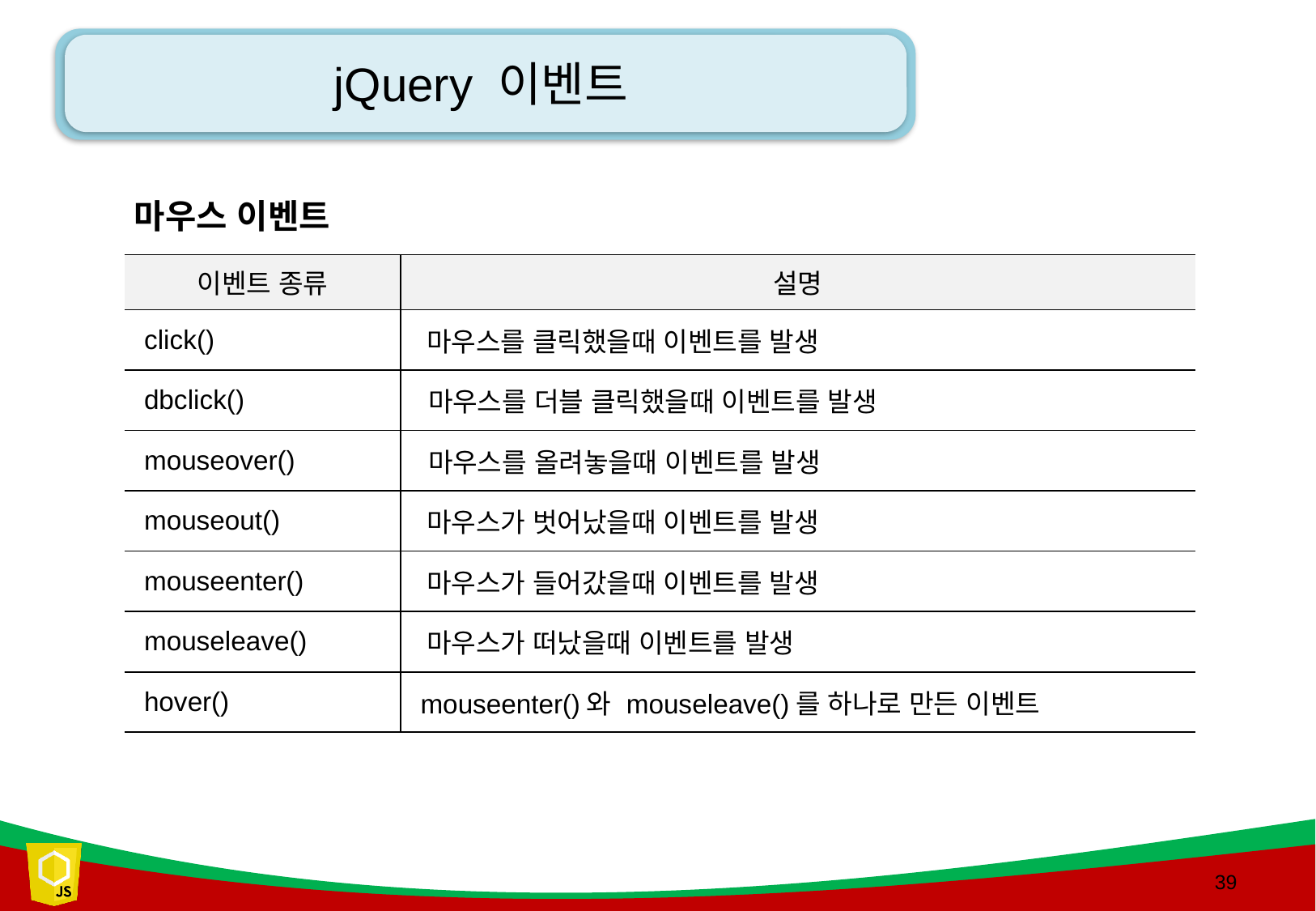

# jQuery 이벤트
마우스 이벤트
| 이벤트 종류 | 설명 |
| --- | --- |
| click() | 마우스를 클릭했을때 이벤트를 발생 |
| dbclick() | 마우스를 더블 클릭했을때 이벤트를 발생 |
| mouseover() | 마우스를 올려놓을때 이벤트를 발생 |
| mouseout() | 마우스가 벗어났을때 이벤트를 발생 |
| mouseenter() | 마우스가 들어갔을때 이벤트를 발생 |
| mouseleave() | 마우스가 떠났을때 이벤트를 발생 |
| hover() | mouseenter()와 mouseleave()를 하나로 만든 이벤트 |
39